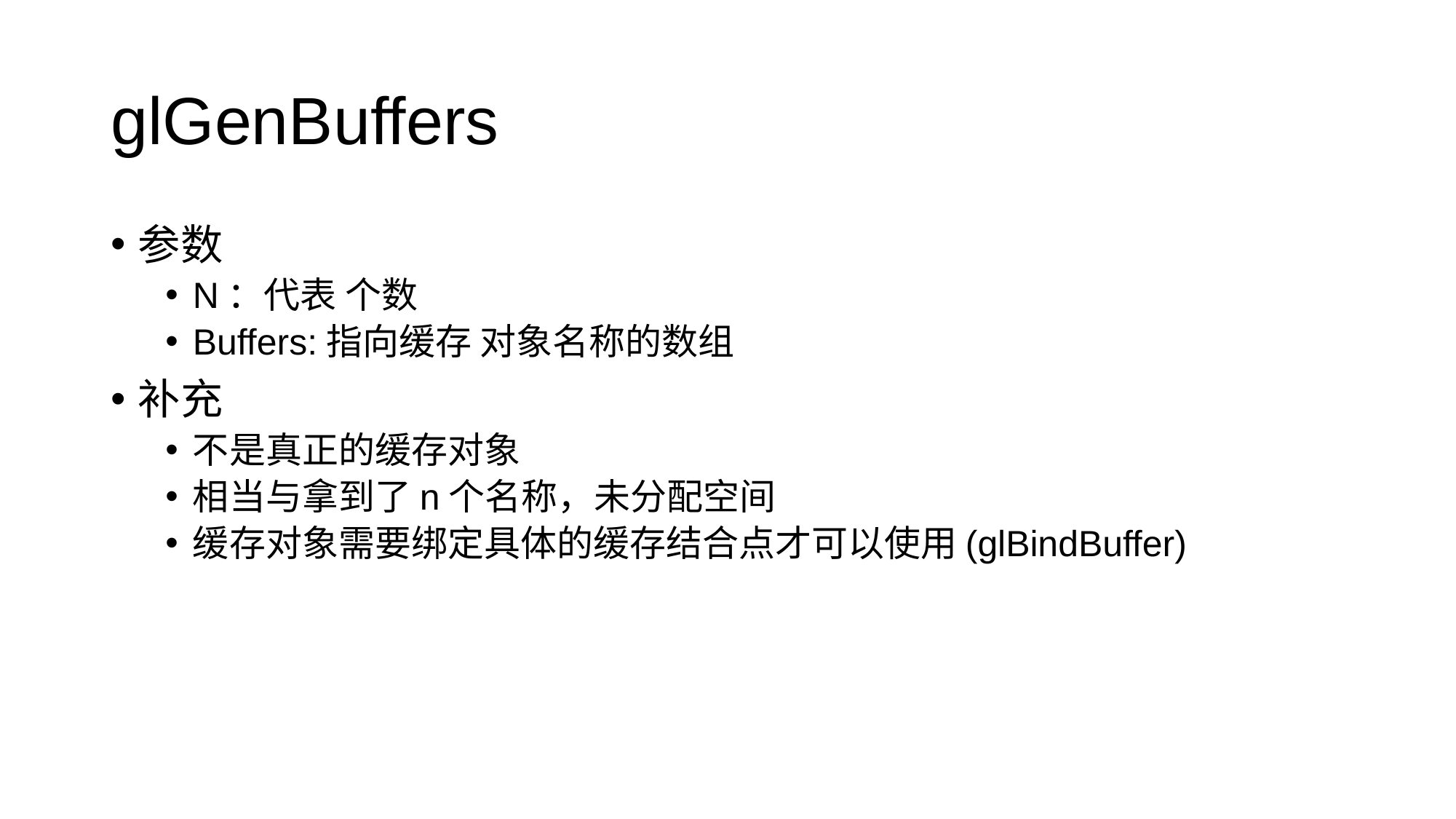

# glGenBuffers
参数
N：代表 个数
Buffers:指向缓存 对象名称的数组
补充
不是真正的缓存对象
相当与拿到了n个名称，未分配空间
缓存对象需要绑定具体的缓存结合点才可以使用(glBindBuffer)